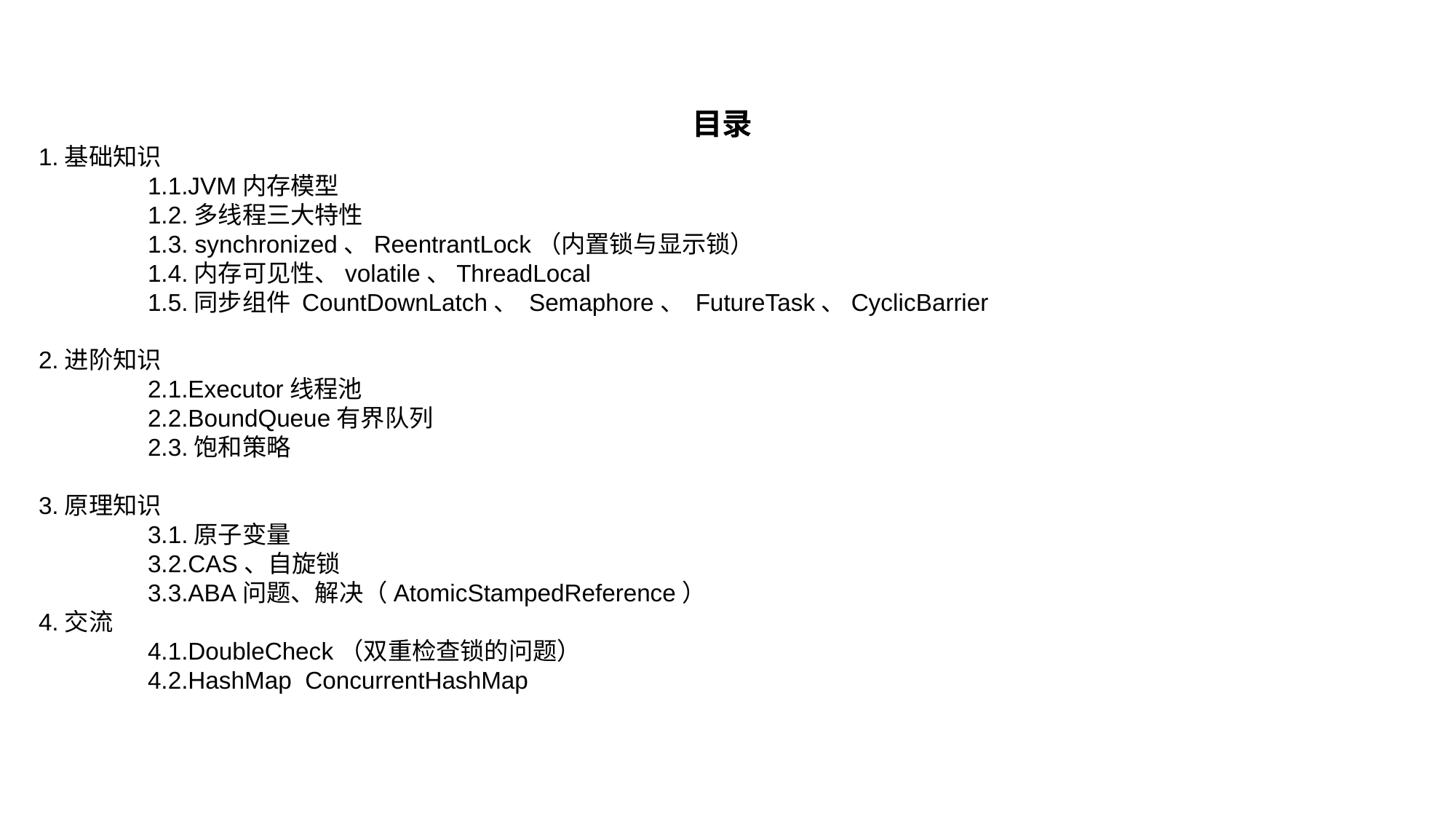

目录
1.基础知识
	1.1.JVM内存模型
	1.2.多线程三大特性
	1.3. synchronized、ReentrantLock（内置锁与显示锁）
	1.4.内存可见性、volatile、ThreadLocal
	1.5.同步组件 CountDownLatch、 Semaphore、 FutureTask、CyclicBarrier

2.进阶知识
	2.1.Executor线程池
	2.2.BoundQueue有界队列
	2.3.饱和策略

3.原理知识
	3.1.原子变量
	3.2.CAS、自旋锁
	3.3.ABA问题、解决（AtomicStampedReference）
4.交流
	4.1.DoubleCheck（双重检查锁的问题）
	4.2.HashMap  ConcurrentHashMap